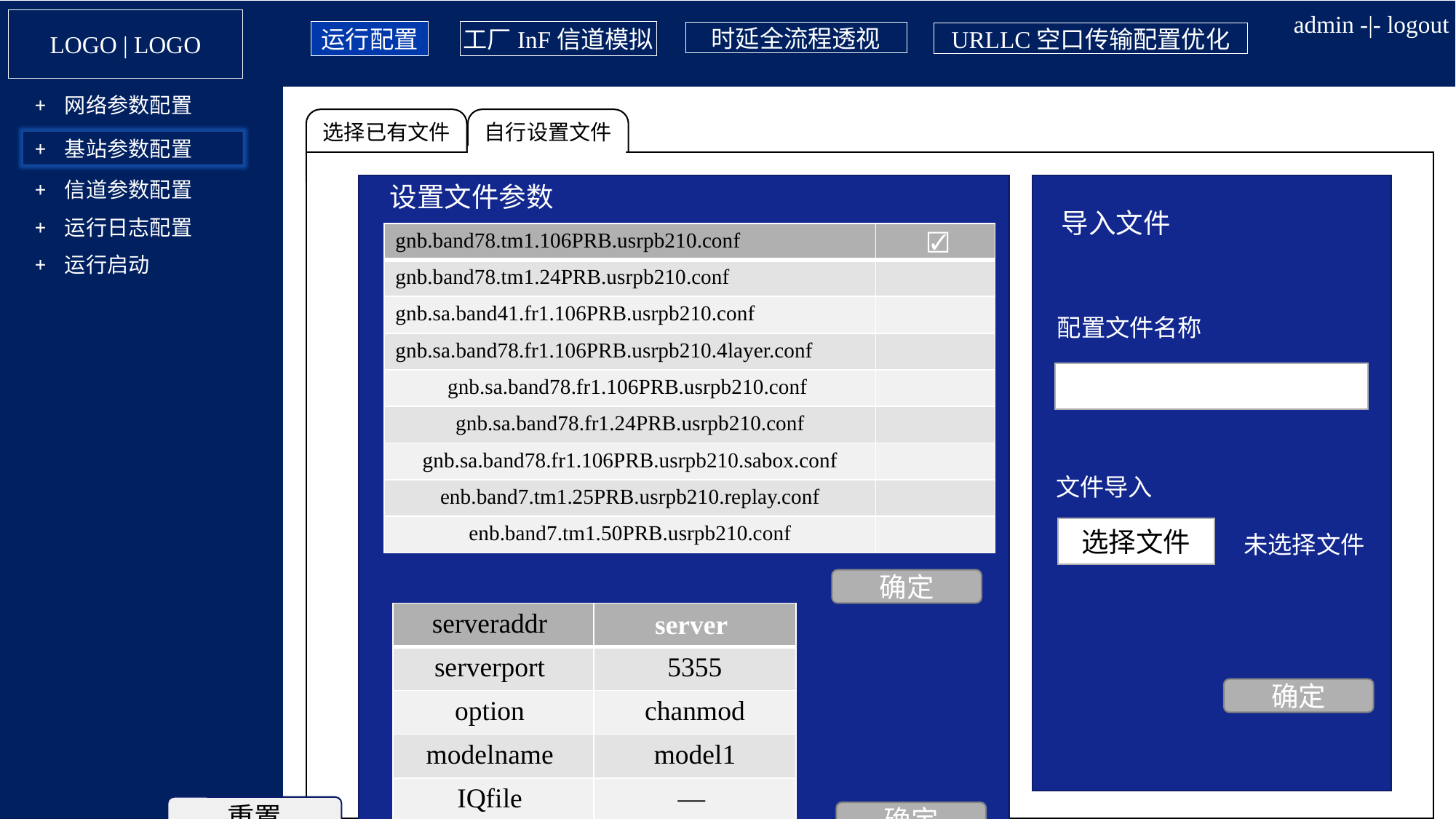

admin -|- logout
LOGO | LOGO
运行配置
工厂InF信道模拟
时延全流程透视
URLLC空口传输配置优化

+ 网络参数配置
选择已有文件
自行设置文件
+ 基站参数配置

+ 信道参数配置
设置文件参数

导入文件
+ 运行日志配置
| gnb.band78.tm1.106PRB.usrpb210.conf | ☑️ |
| --- | --- |
| gnb.band78.tm1.24PRB.usrpb210.conf |  |
| gnb.sa.band41.fr1.106PRB.usrpb210.conf |  |
| gnb.sa.band78.fr1.106PRB.usrpb210.4layer.conf |  |
| gnb.sa.band78.fr1.106PRB.usrpb210.conf |  |
| gnb.sa.band78.fr1.24PRB.usrpb210.conf |  |
| gnb.sa.band78.fr1.106PRB.usrpb210.sabox.conf |  |
| enb.band7.tm1.25PRB.usrpb210.replay.conf |  |
| enb.band7.tm1.50PRB.usrpb210.conf |  |
+ 运行启动
配置文件名称

文件导入
选择文件
未选择文件
确定
| serveraddr | server |
| --- | --- |
| serverport | 5355 |
| option | chanmod |
| modelname | model1 |
| IQfile | — |
确定
重置
确定